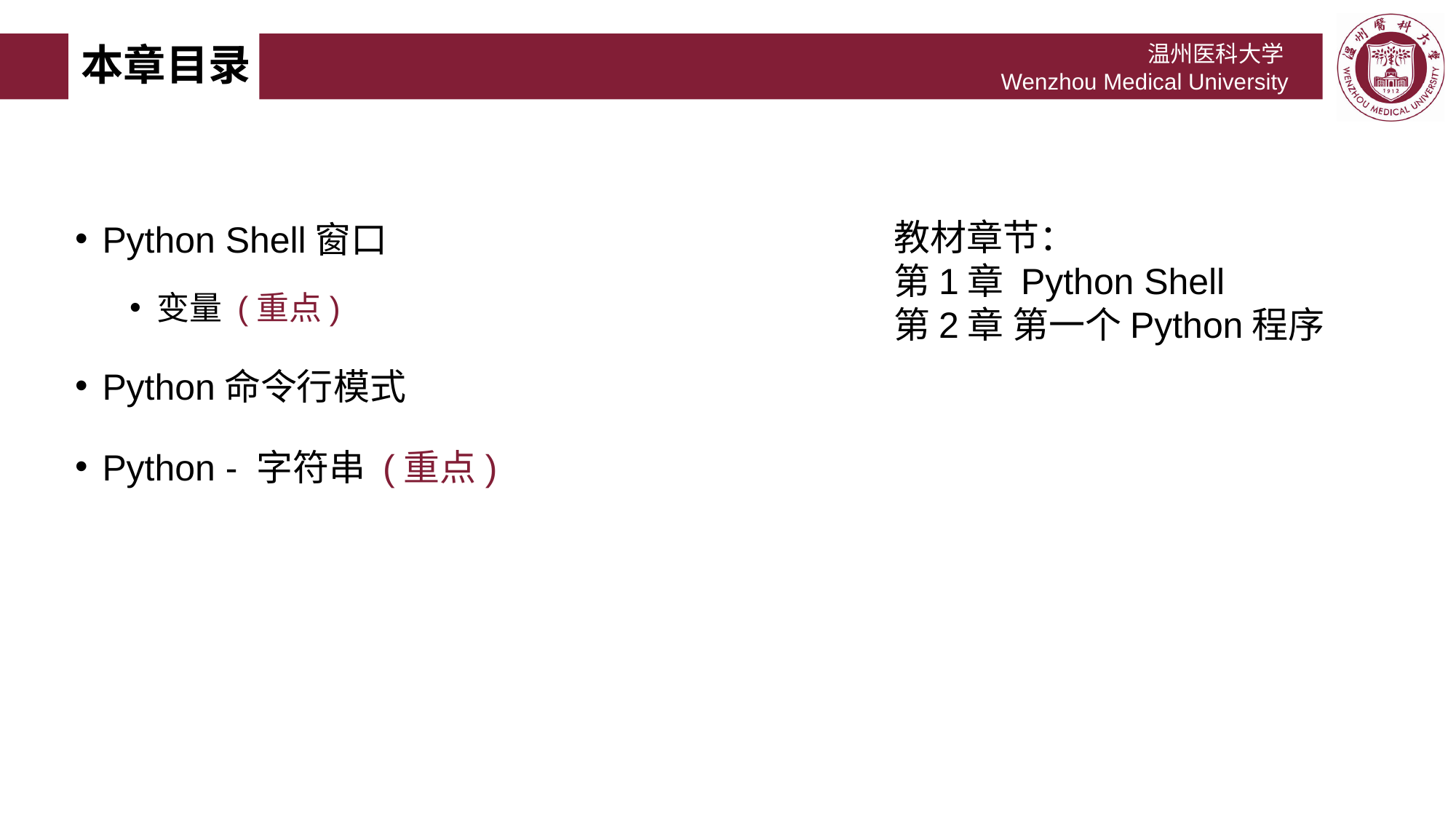

# 本章目录
Python Shell窗口
变量 (重点)
Python命令行模式
Python - 字符串 (重点)

教材章节：
第1章 Python Shell
第2章 第一个Python程序